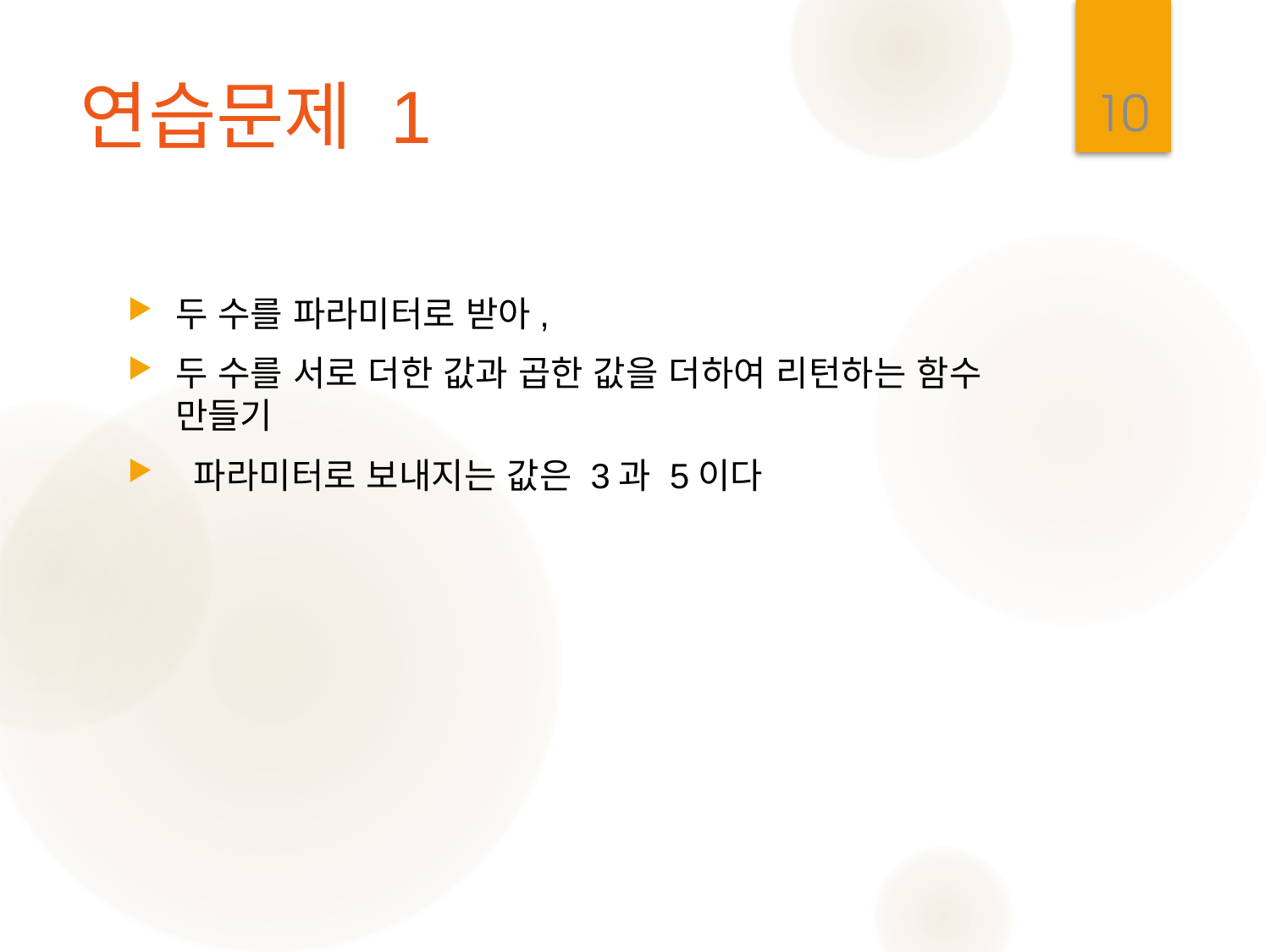

10
# 연습문제 1
두 수를 파라미터로 받아,
두 수를 서로 더한 값과 곱한 값을 더하여 리턴하는 함수 만들기
 파라미터로 보내지는 값은 3과 5이다